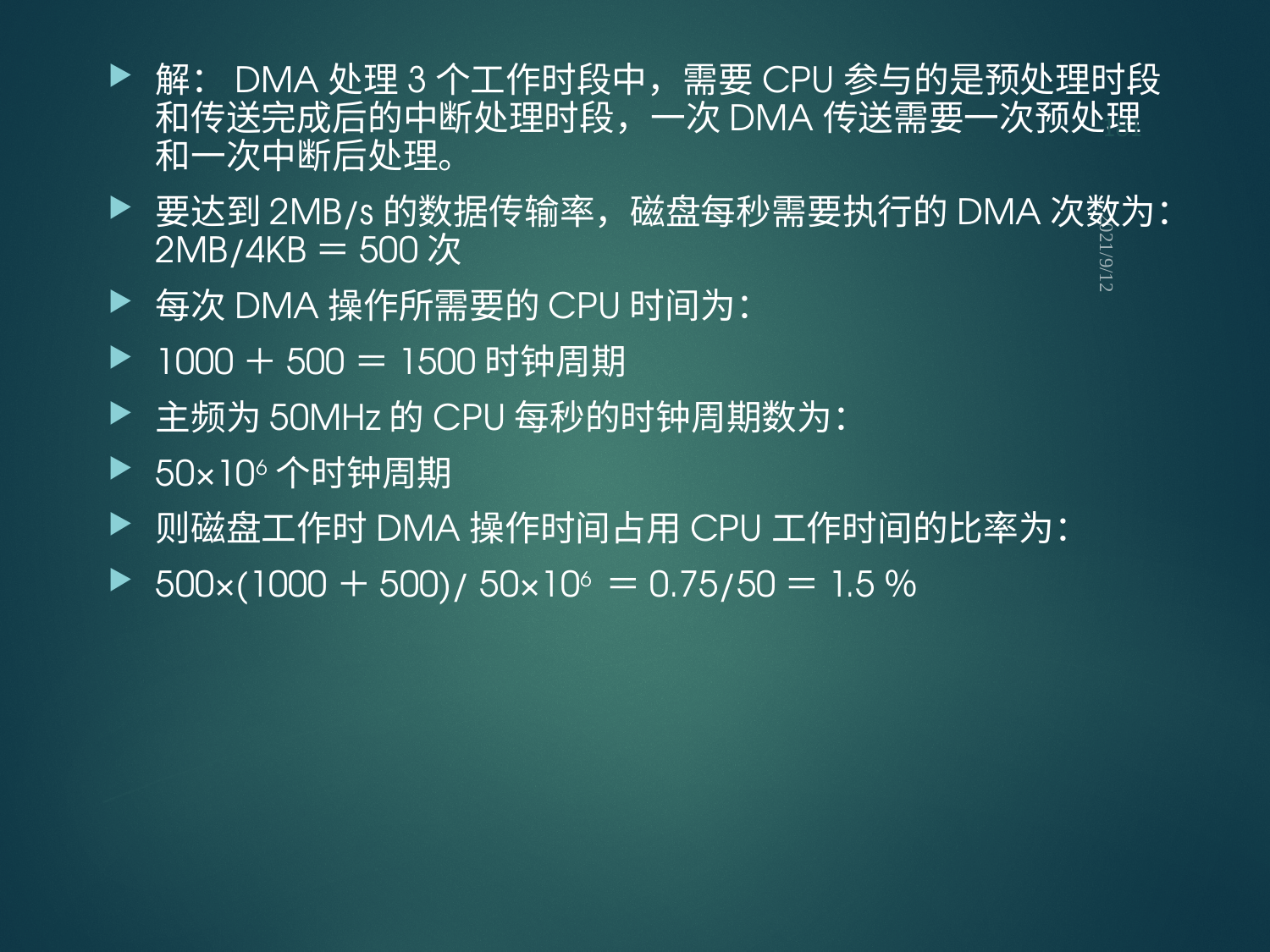

181
解：DMA处理3个工作时段中，需要CPU参与的是预处理时段和传送完成后的中断处理时段，一次DMA传送需要一次预处理和一次中断后处理。
要达到2MB/s的数据传输率，磁盘每秒需要执行的DMA次数为：2MB/4KB＝500次
每次DMA操作所需要的CPU时间为：
1000＋500＝1500时钟周期
主频为50MHz的CPU每秒的时钟周期数为：
50×106个时钟周期
则磁盘工作时DMA操作时间占用CPU工作时间的比率为：
500×(1000＋500)/ 50×106 ＝0.75/50＝1.5％
2021/9/12